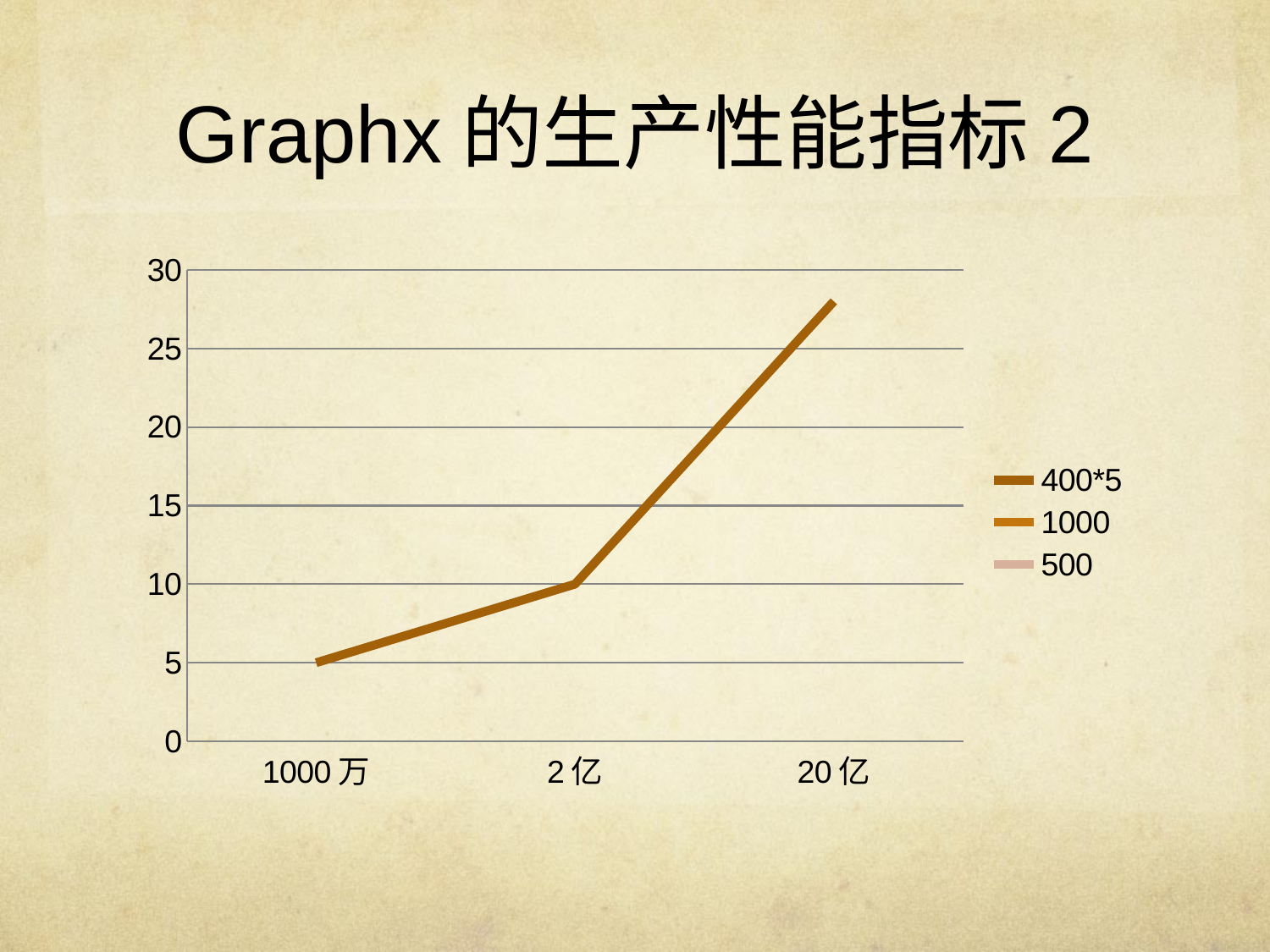

# Graphx的生产性能指标2

### Chart

| Category | 400*5 | 1000 | 500 |
|---|---|---|---|
| 1000万 | 5.0 | None | None |
| 2亿 | 10.0 | None | None |
| 20亿 | 28.0 | None | None |